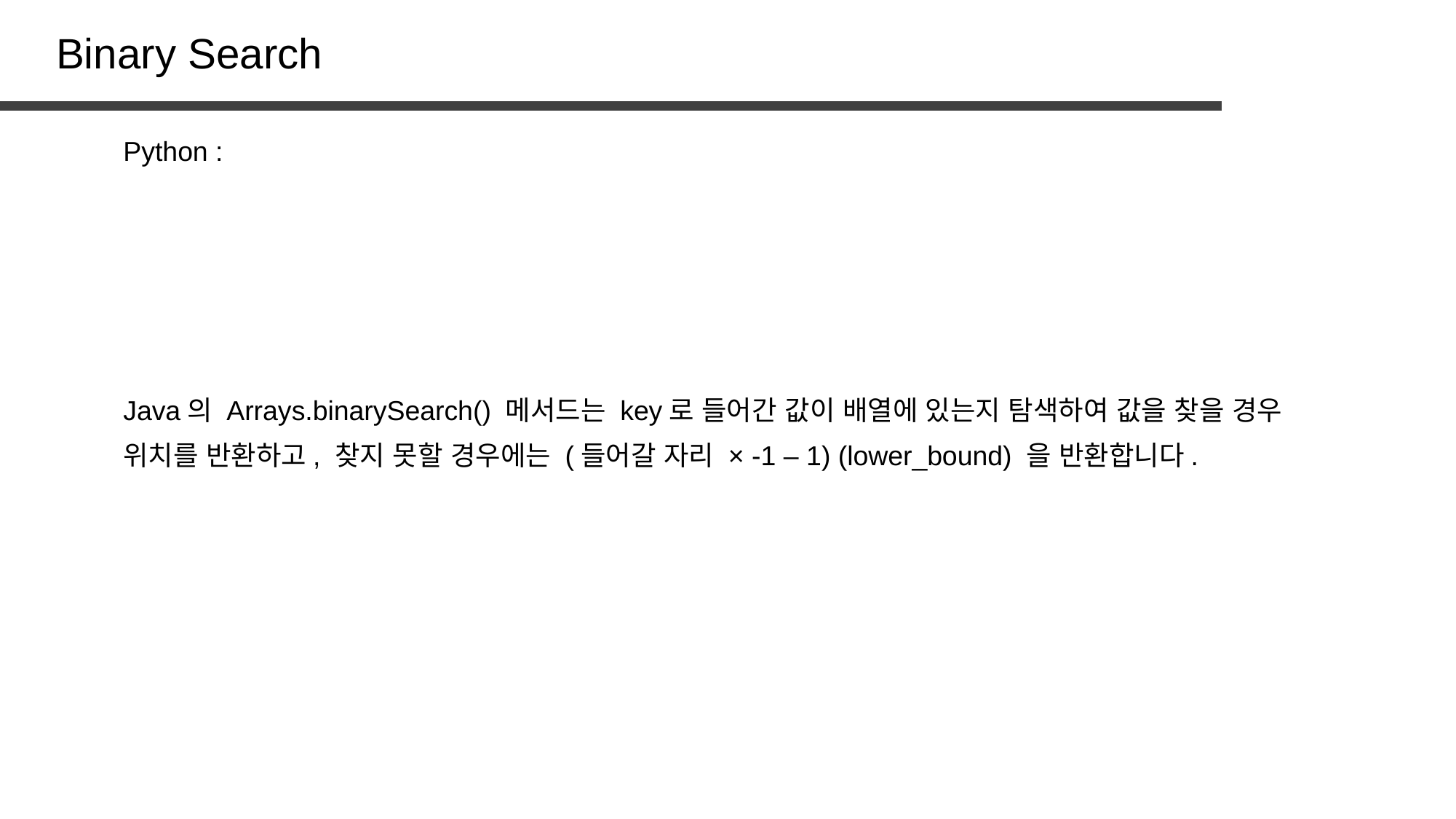

Binary Search
Python :
Java의 Arrays.binarySearch() 메서드는 key로 들어간 값이 배열에 있는지 탐색하여 값을 찾을 경우
위치를 반환하고, 찾지 못할 경우에는 (들어갈 자리 × -1 – 1) (lower_bound) 을 반환합니다.